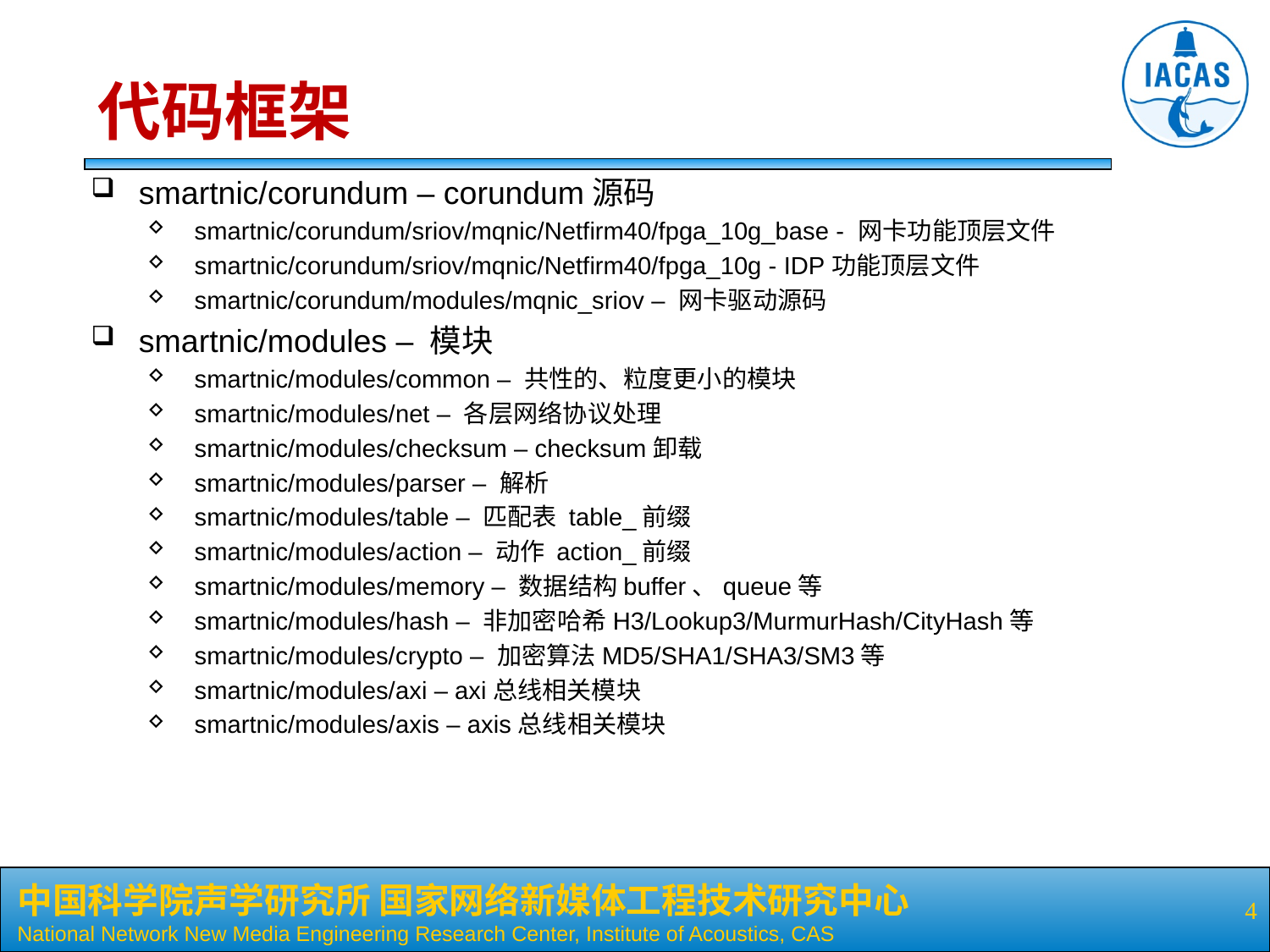

# 代码框架
smartnic/corundum – corundum源码
smartnic/corundum/sriov/mqnic/Netfirm40/fpga_10g_base - 网卡功能顶层文件
smartnic/corundum/sriov/mqnic/Netfirm40/fpga_10g - IDP功能顶层文件
smartnic/corundum/modules/mqnic_sriov – 网卡驱动源码
smartnic/modules – 模块
smartnic/modules/common – 共性的、粒度更小的模块
smartnic/modules/net – 各层网络协议处理
smartnic/modules/checksum – checksum卸载
smartnic/modules/parser – 解析
smartnic/modules/table – 匹配表 table_前缀
smartnic/modules/action – 动作 action_前缀
smartnic/modules/memory – 数据结构buffer、queue等
smartnic/modules/hash – 非加密哈希H3/Lookup3/MurmurHash/CityHash等
smartnic/modules/crypto – 加密算法MD5/SHA1/SHA3/SM3等
smartnic/modules/axi – axi总线相关模块
smartnic/modules/axis – axis总线相关模块